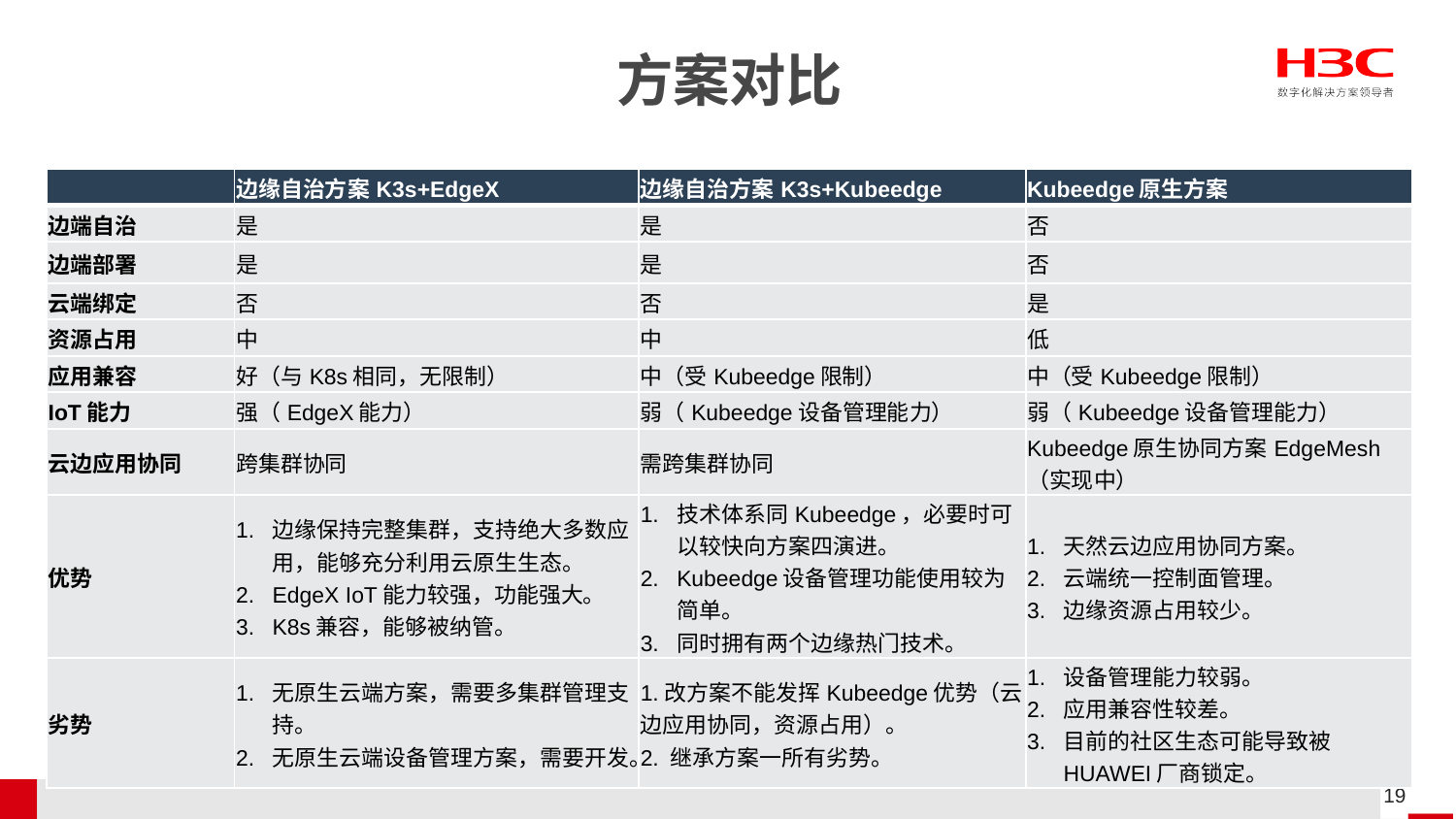

# 方案对比
|  | 边缘自治方案K3s+EdgeX | 边缘自治方案K3s+Kubeedge | Kubeedge原生方案 |
| --- | --- | --- | --- |
| 边端自治 | 是 | 是 | 否 |
| 边端部署 | 是 | 是 | 否 |
| 云端绑定 | 否 | 否 | 是 |
| 资源占用 | 中 | 中 | 低 |
| 应用兼容 | 好（与K8s相同，无限制） | 中（受Kubeedge限制） | 中（受Kubeedge限制） |
| IoT能力 | 强（EdgeX能力） | 弱（Kubeedge设备管理能力） | 弱（Kubeedge设备管理能力） |
| 云边应用协同 | 跨集群协同 | 需跨集群协同 | Kubeedge原生协同方案EdgeMesh（实现中） |
| 优势 | 边缘保持完整集群，支持绝大多数应用，能够充分利用云原生生态。 EdgeX IoT能力较强，功能强大。 K8s兼容，能够被纳管。 | 技术体系同Kubeedge，必要时可以较快向方案四演进。 Kubeedge设备管理功能使用较为简单。 同时拥有两个边缘热门技术。 | 天然云边应用协同方案。 云端统一控制面管理。 边缘资源占用较少。 |
| 劣势 | 无原生云端方案，需要多集群管理支持。 无原生云端设备管理方案，需要开发。 | 1.改方案不能发挥Kubeedge优势（云边应用协同，资源占用）。 2. 继承方案一所有劣势。 | 设备管理能力较弱。 应用兼容性较差。 目前的社区生态可能导致被HUAWEI厂商锁定。 |